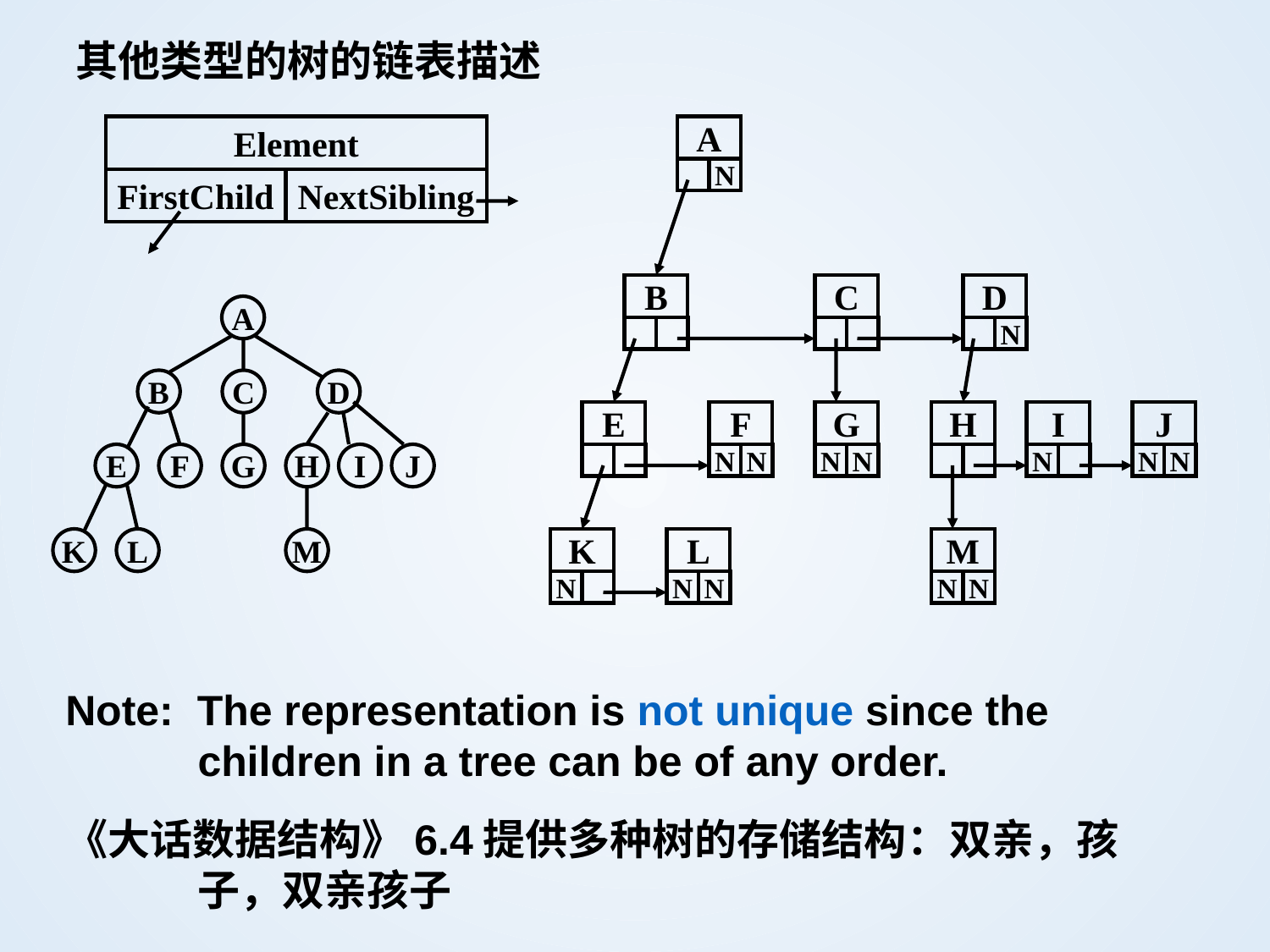

其他类型的树的链表描述
Element
FirstChild
NextSibling

A

N

B

C

D

N

E

F
N
N
G
N
N
H

I
N

J
N
N

K
N

L
N
N
M
N
N

A

B
C
D

E
F
G
H
I
J

K
L
M
Note:  The representation is not unique since the children in a tree can be of any order.
《大话数据结构》6.4提供多种树的存储结构：双亲，孩子，双亲孩子